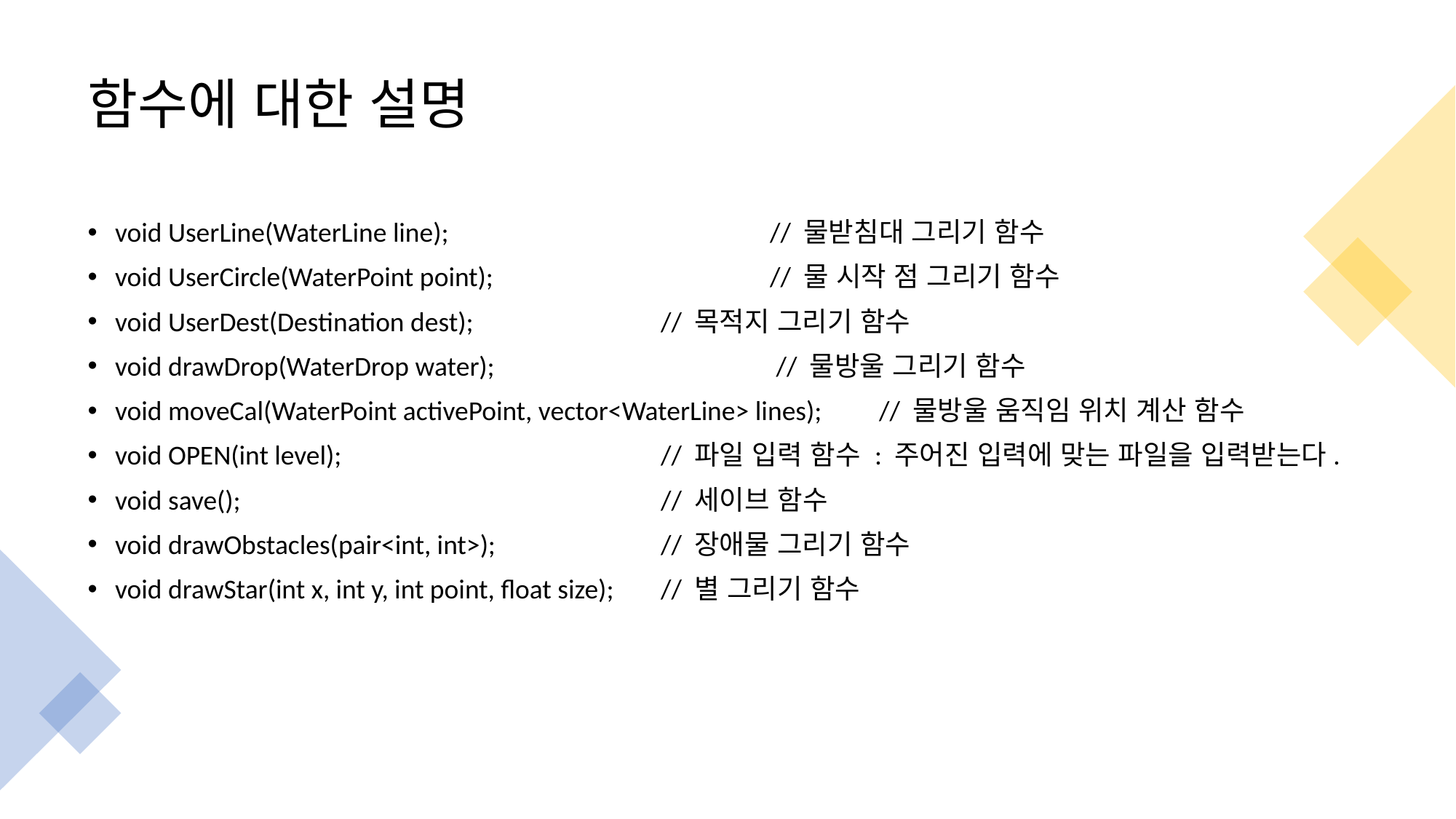

# 함수에 대한 설명

void UserLine(WaterLine line);                           		// 물받침대 그리기 함수
void UserCircle(WaterPoint point);                     		// 물 시작 점 그리기 함수
void UserDest(Destination dest);                            	// 목적지 그리기 함수
void drawDrop(WaterDrop water);                             	 // 물방울 그리기 함수
void moveCal(WaterPoint activePoint, vector<WaterLine> lines);	// 물방울 움직임 위치 계산 함수
void OPEN(int level);                                      	// 파일 입력 함수 : 주어진 입력에 맞는 파일을 입력받는다.
void save();                                         		// 세이브 함수
void drawObstacles(pair<int, int>);                     	// 장애물 그리기 함수
void drawStar(int x, int y, int point, float size); 	// 별 그리기 함수